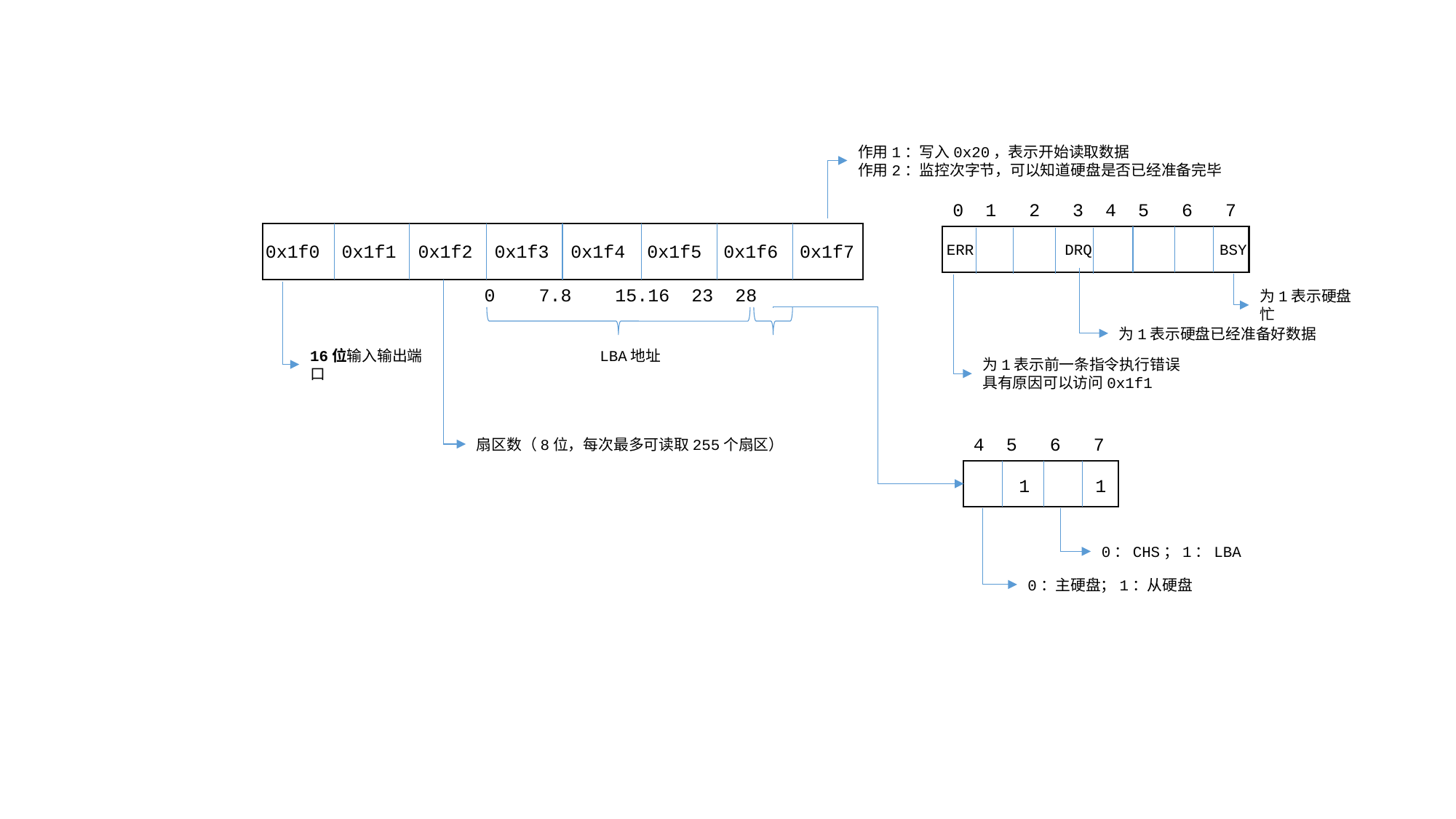

作用1：写入0x20，表示开始读取数据
作用2：监控次字节，可以知道硬盘是否已经准备完毕

0  1   2   3  4  5   6   7

0x1f0  0x1f1  0x1f2  0x1f3  0x1f4  0x1f5  0x1f6  0x1f7
ERR          DRQ              BSY
0    7.8    15.16  23  28
为1表示硬盘忙

为1表示硬盘已经准备好数据
16位输入输出端口
LBA地址
为1表示前一条指令执行错误
具有原因可以访问0x1f1
4  5   6   7
扇区数（8位，每次最多可读取255个扇区）

1      1
0：CHS；1：LBA
0：主硬盘；1：从硬盘